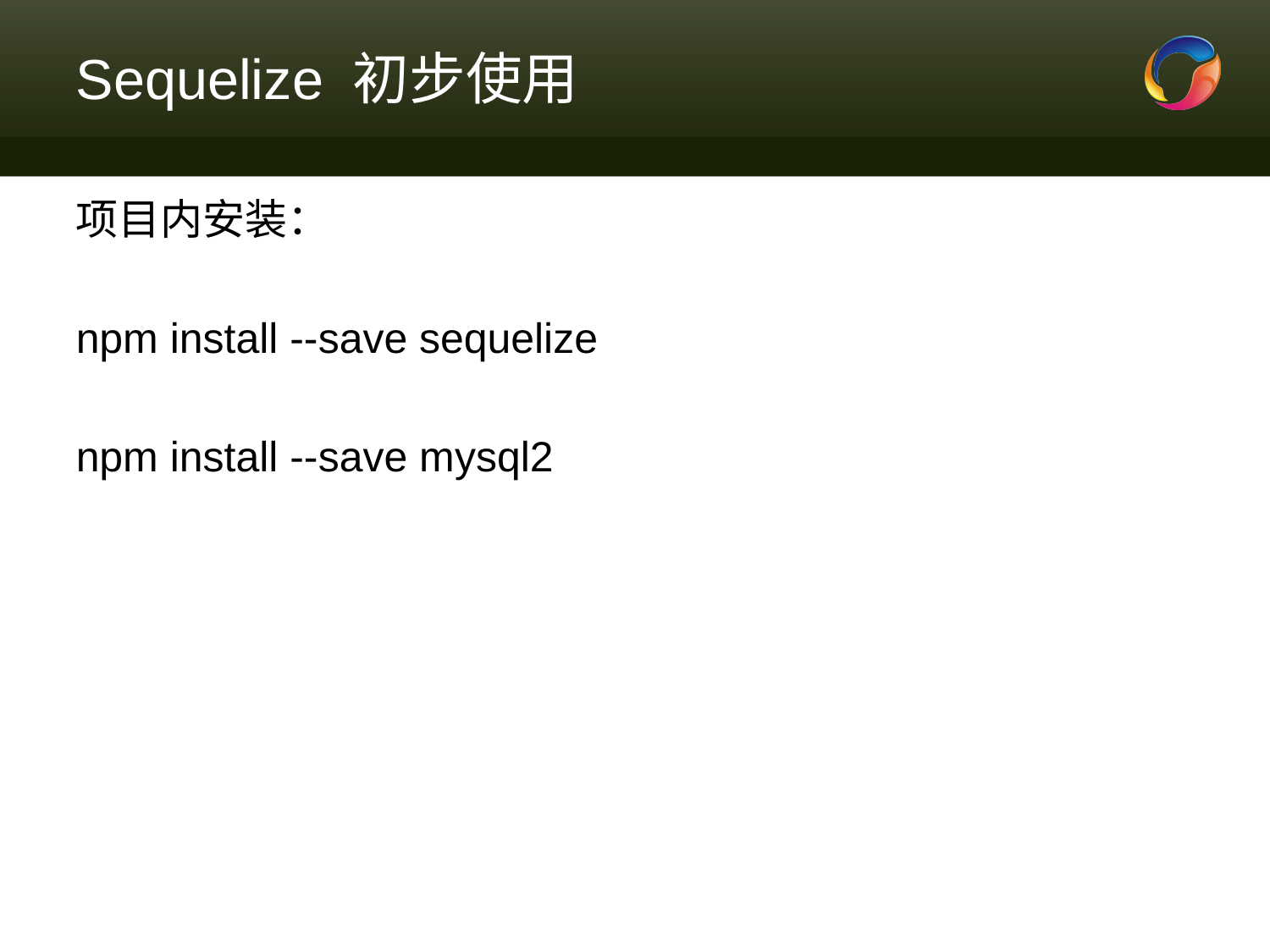

# Sequelize 初步使用
项目内安装：

npm install --save sequelize

npm install --save mysql2